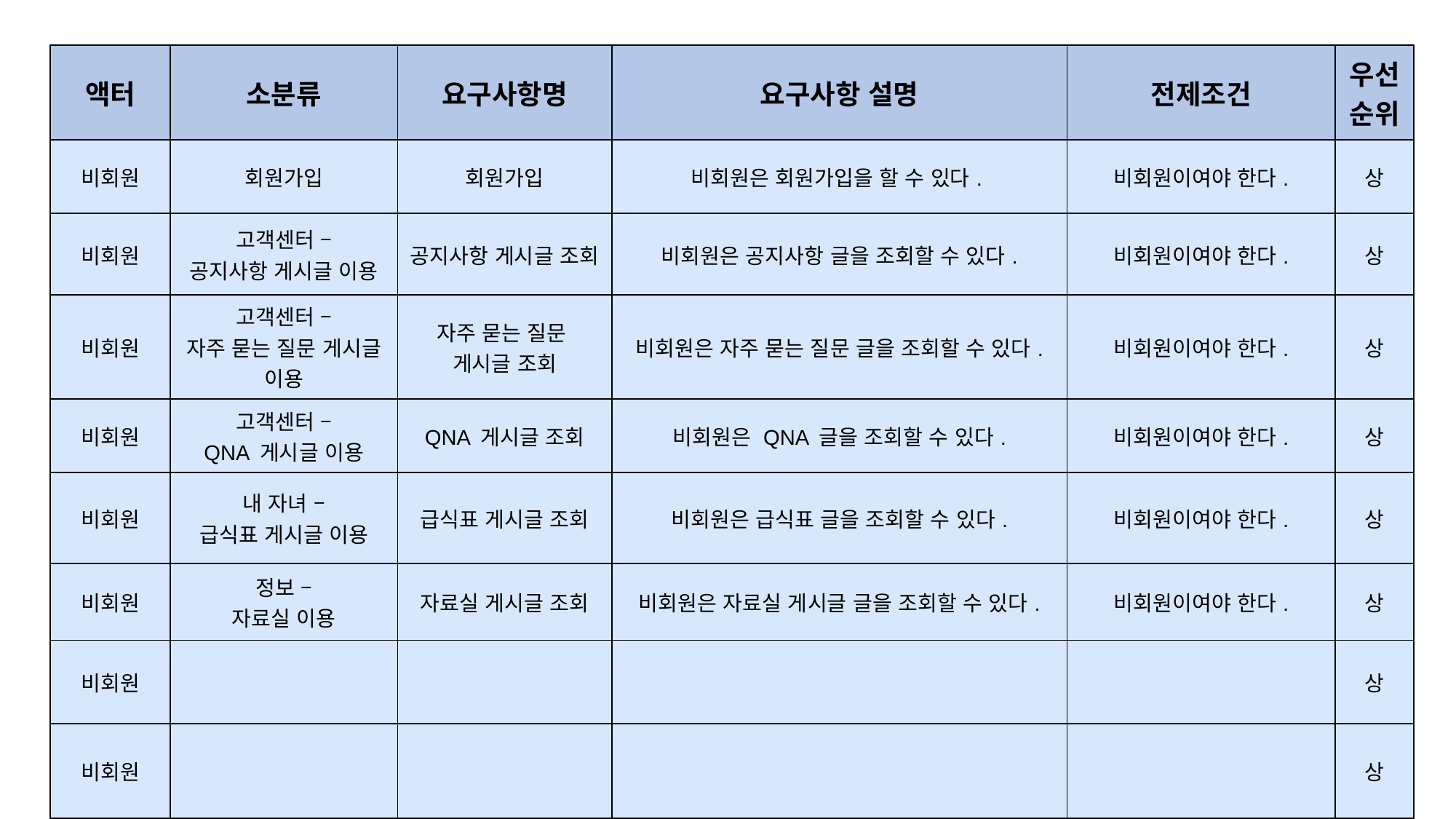

| 액터 | 소분류 | 요구사항명 | 요구사항 설명 | 전제조건 | 우선순위 |
| --- | --- | --- | --- | --- | --- |
| 비회원 | 회원가입 | 회원가입 | 비회원은 회원가입을 할 수 있다. | 비회원이여야 한다. | 상 |
| 비회원 | 고객센터 – 공지사항 게시글 이용 | 공지사항 게시글 조회 | 비회원은 공지사항 글을 조회할 수 있다. | 비회원이여야 한다. | 상 |
| 비회원 | 고객센터 – 자주 묻는 질문 게시글 이용 | 자주 묻는 질문 게시글 조회 | 비회원은 자주 묻는 질문 글을 조회할 수 있다. | 비회원이여야 한다. | 상 |
| 비회원 | 고객센터 – QNA 게시글 이용 | QNA 게시글 조회 | 비회원은 QNA 글을 조회할 수 있다. | 비회원이여야 한다. | 상 |
| 비회원 | 내 자녀 – 급식표 게시글 이용 | 급식표 게시글 조회 | 비회원은 급식표 글을 조회할 수 있다. | 비회원이여야 한다. | 상 |
| 비회원 | 정보 – 자료실 이용 | 자료실 게시글 조회 | 비회원은 자료실 게시글 글을 조회할 수 있다. | 비회원이여야 한다. | 상 |
| 비회원 |  |  |  |  | 상 |
| 비회원 |  |  |  |  | 상 |